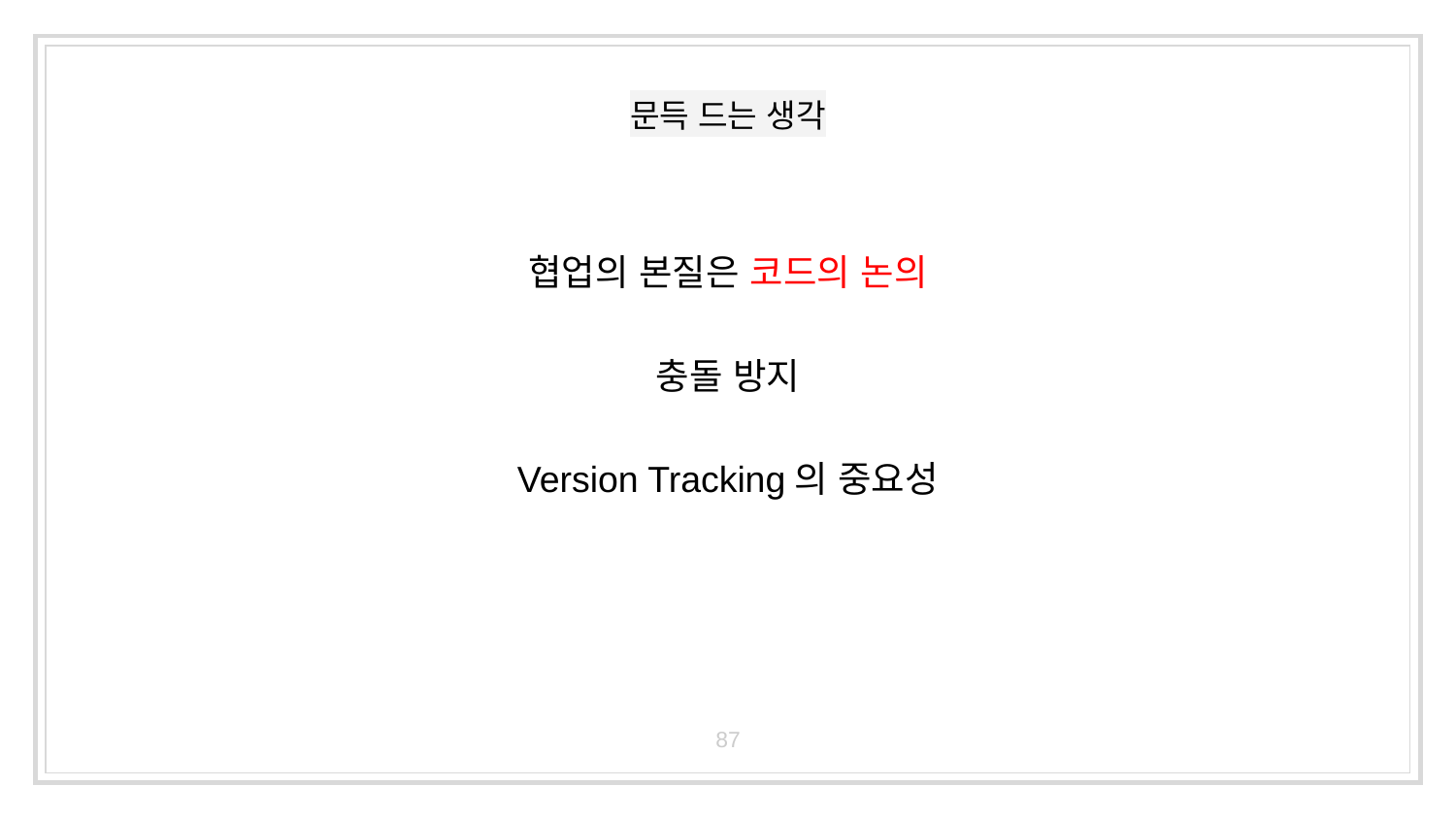

# 문득 드는 생각
협업의 본질은 코드의 논의
충돌 방지
Version Tracking의 중요성
87